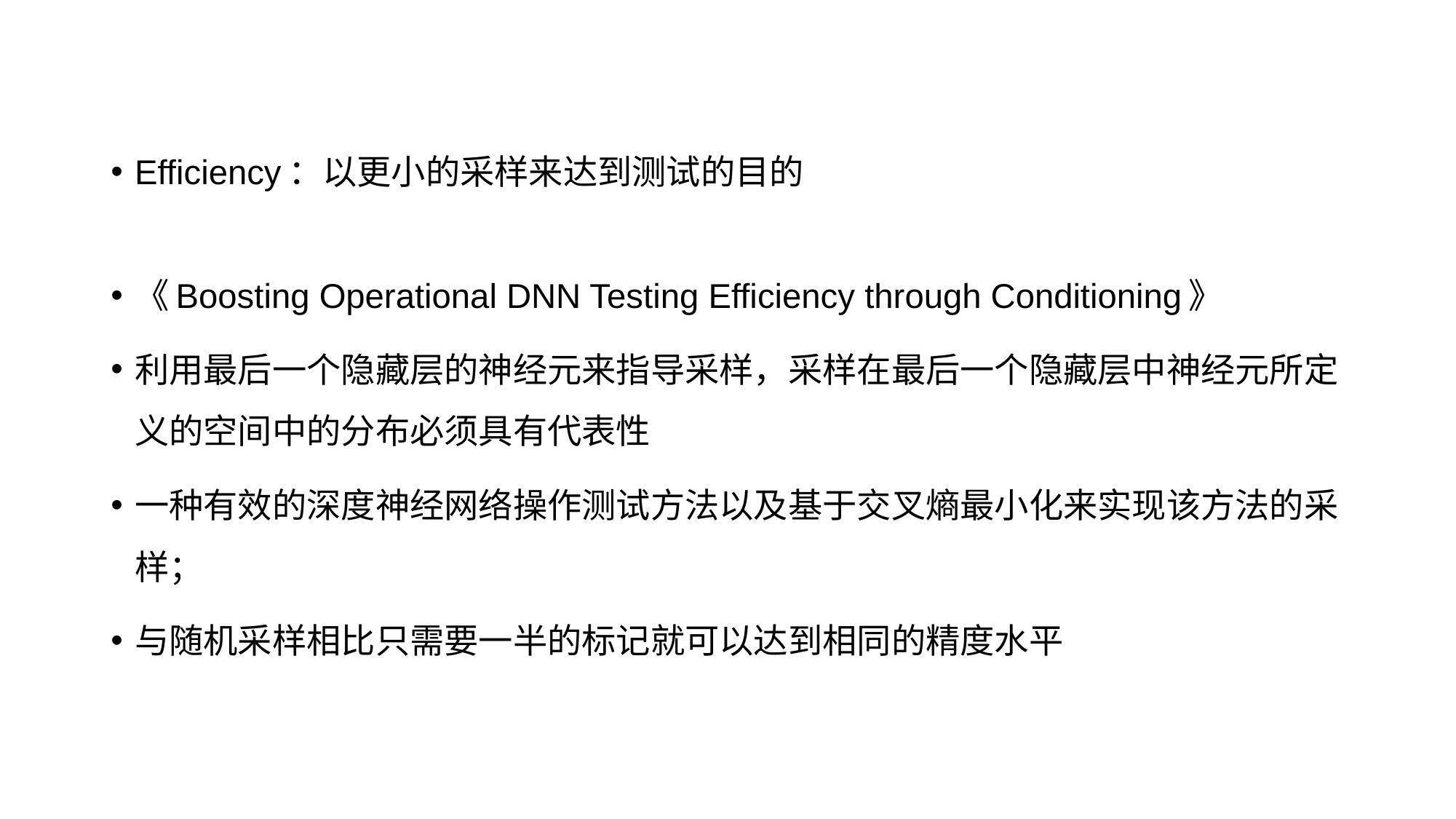

Efficiency：以更小的采样来达到测试的目的

《Boosting Operational DNN Testing Efficiency through Conditioning》
利用最后一个隐藏层的神经元来指导采样，采样在最后一个隐藏层中神经元所定义的空间中的分布必须具有代表性
一种有效的深度神经网络操作测试方法以及基于交叉熵最小化来实现该方法的采样；
与随机采样相比只需要一半的标记就可以达到相同的精度水平